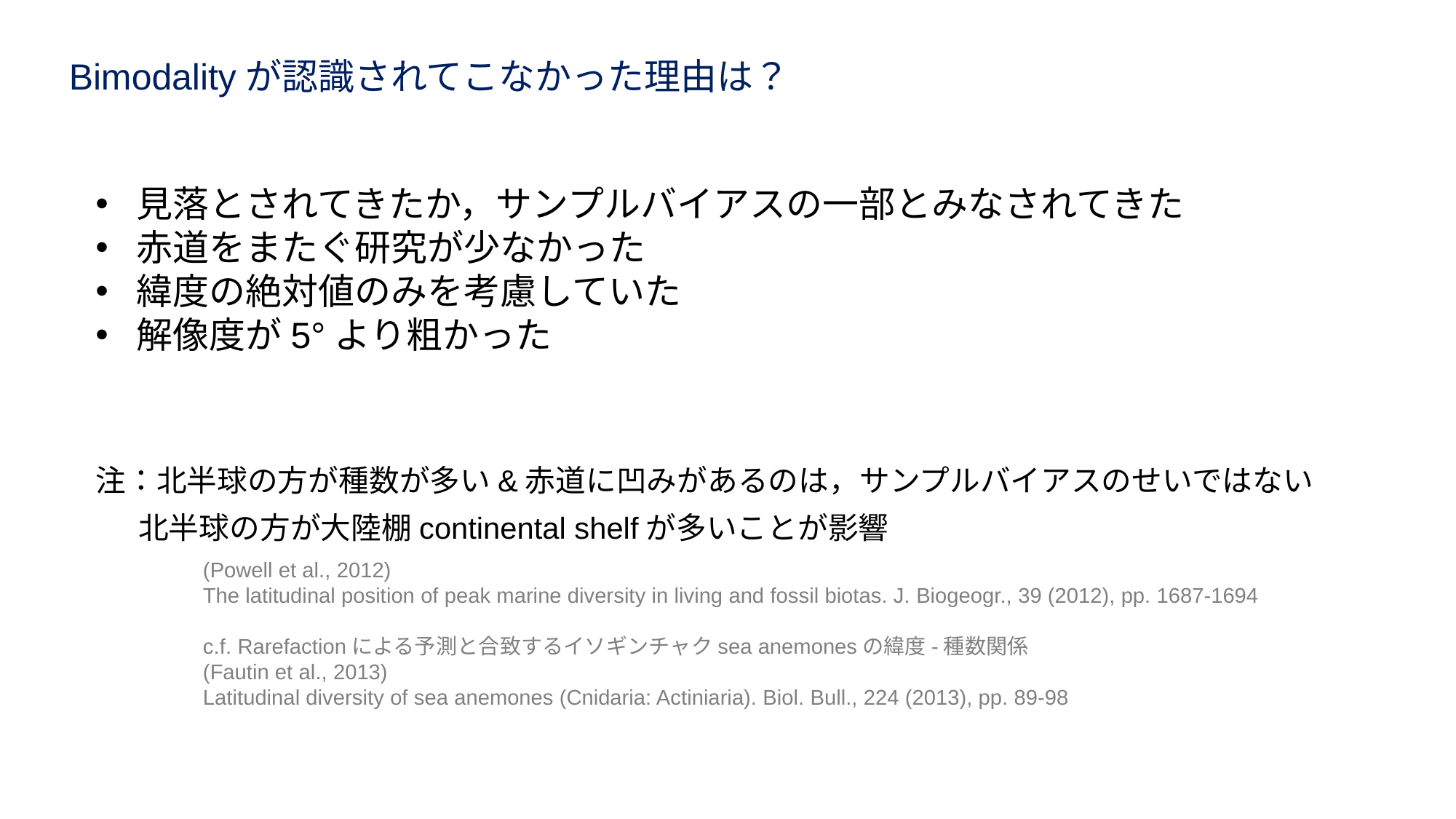

Bimodalityが認識されてこなかった理由は？
見落とされてきたか，サンプルバイアスの一部とみなされてきた
赤道をまたぐ研究が少なかった
緯度の絶対値のみを考慮していた
解像度が5°より粗かった
注：北半球の方が種数が多い&赤道に凹みがあるのは，サンプルバイアスのせいではない
北半球の方が大陸棚continental shelfが多いことが影響
(Powell et al., 2012)
The latitudinal position of peak marine diversity in living and fossil biotas. J. Biogeogr., 39 (2012), pp. 1687-1694

c.f. Rarefactionによる予測と合致するイソギンチャクsea anemonesの緯度-種数関係
(Fautin et al., 2013)
Latitudinal diversity of sea anemones (Cnidaria: Actiniaria). Biol. Bull., 224 (2013), pp. 89-98